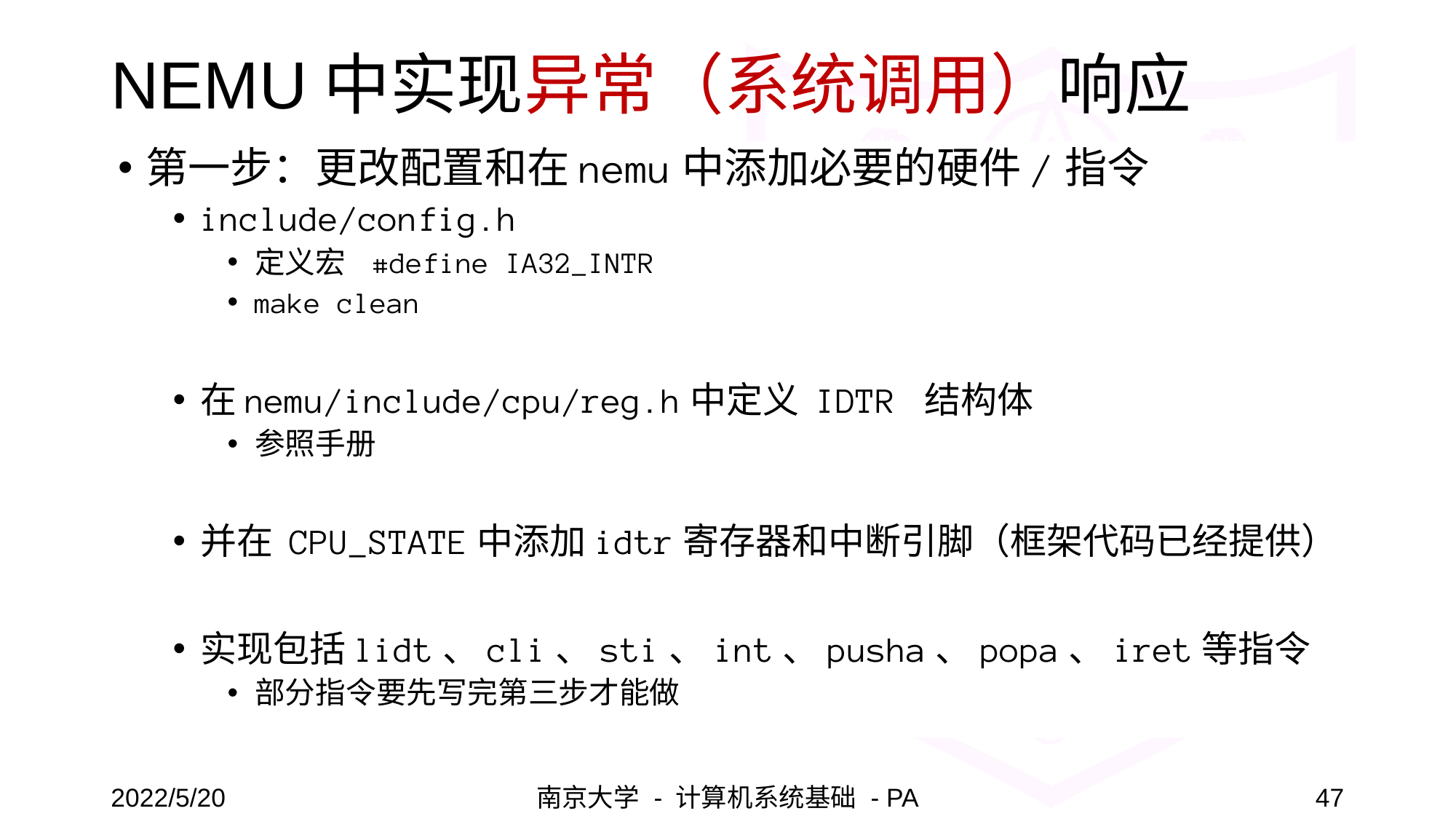

# NEMU中实现异常（系统调用）响应
第一步：更改配置和在nemu中添加必要的硬件/指令
include/config.h
定义宏   #define IA32_INTR
make clean

在nemu/include/cpu/reg.h中定义 IDTR 结构体
参照手册

并在 CPU_STATE中添加idtr寄存器和中断引脚（框架代码已经提供）

实现包括lidt、cli、sti、int、pusha、popa、iret等指令
部分指令要先写完第三步才能做
2022/5/20
南京大学 - 计算机系统基础 - PA
47